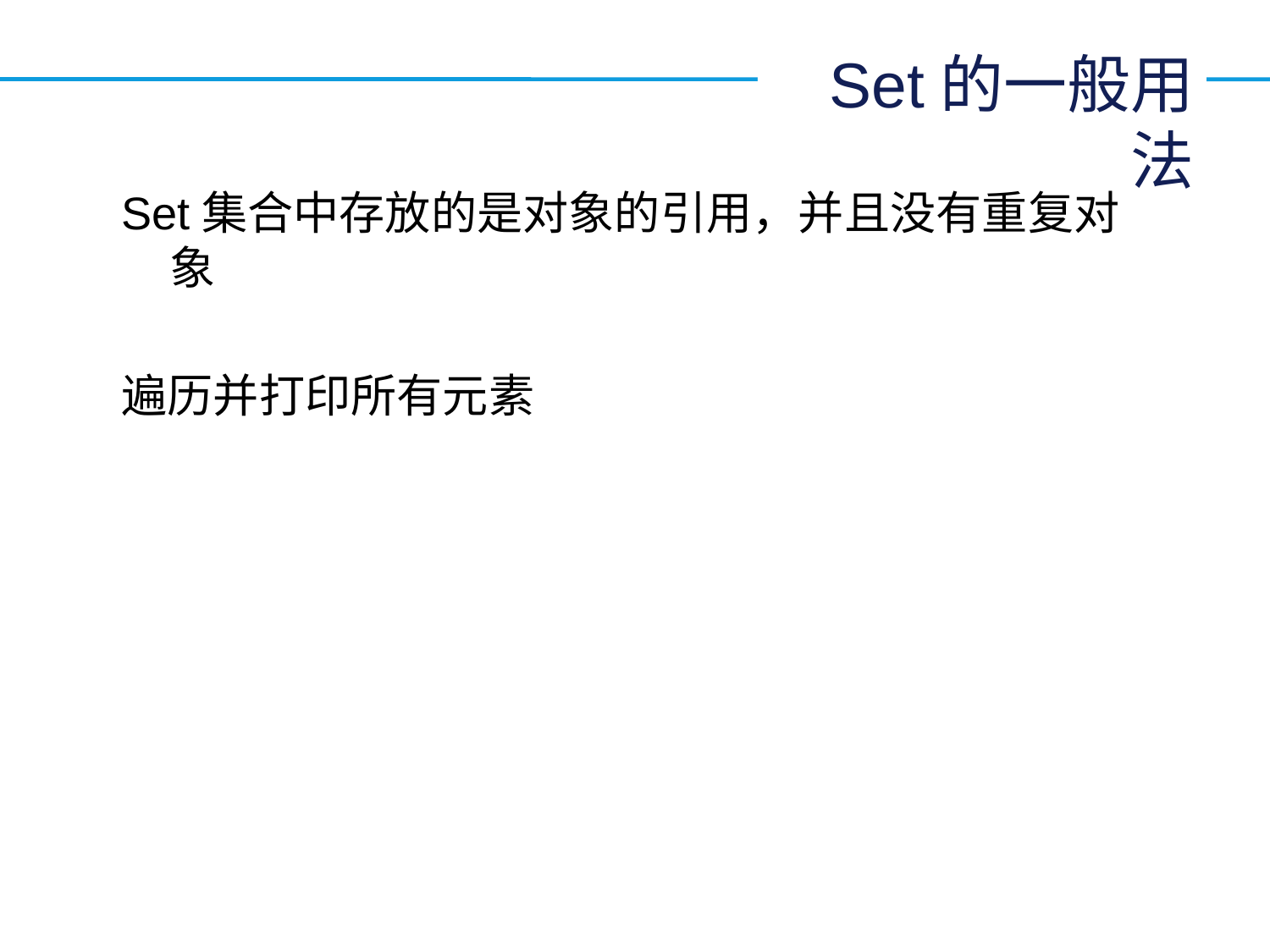

Set的一般用法
Set集合中存放的是对象的引用，并且没有重复对象

遍历并打印所有元素